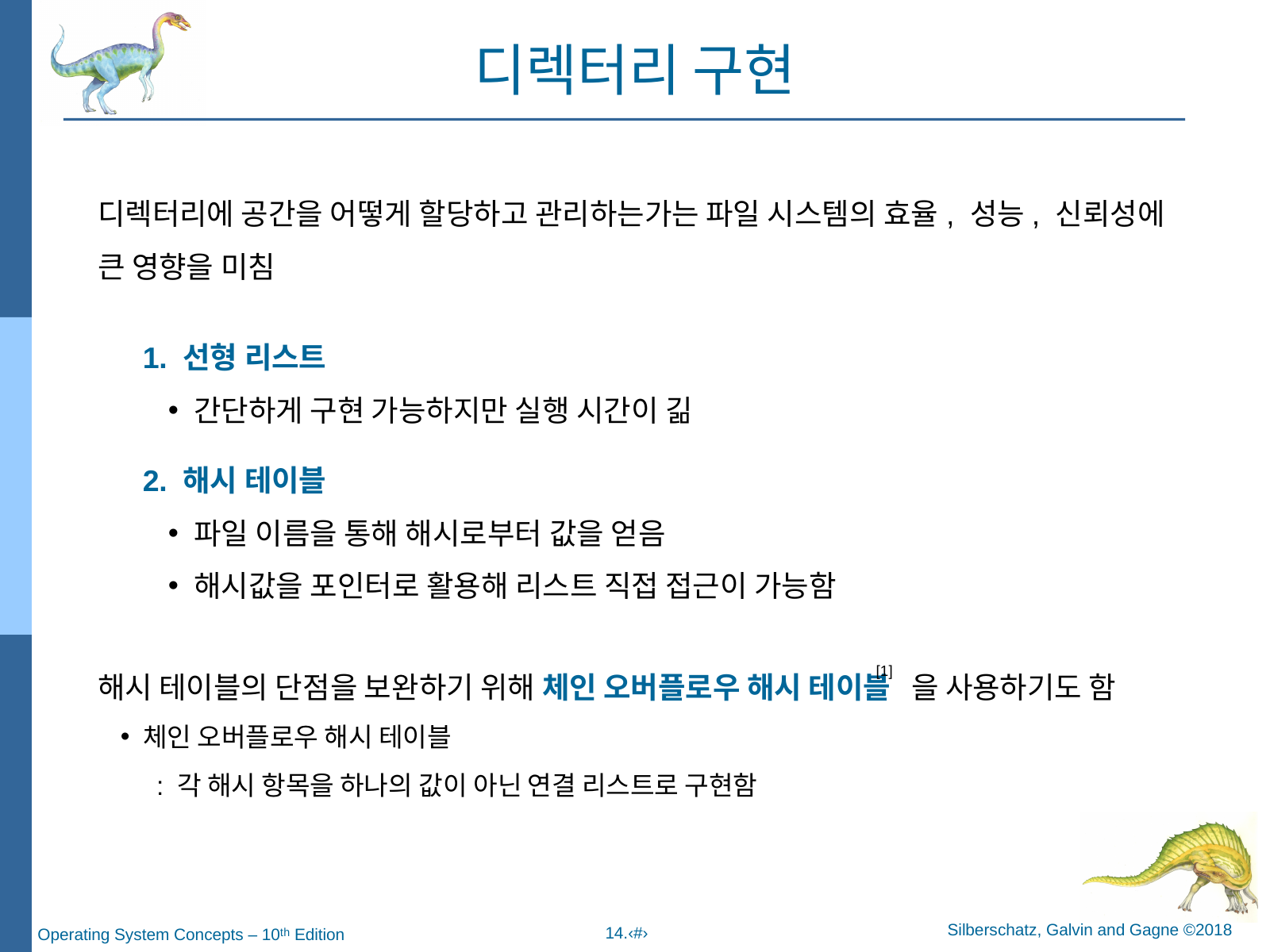

디렉터리 구현

디렉터리에 공간을 어떻게 할당하고 관리하는가는 파일 시스템의 효율, 성능, 신뢰성에
큰 영향을 미침

1. 선형 리스트
간단하게 구현 가능하지만 실행 시간이 긺
2. 해시 테이블
파일 이름을 통해 해시로부터 값을 얻음
해시값을 포인터로 활용해 리스트 직접 접근이 가능함

해시 테이블의 단점을 보완하기 위해 체인 오버플로우 해시 테이블   을 사용하기도 함
체인 오버플로우 해시 테이블
        : 각 해시 항목을 하나의 값이 아닌 연결 리스트로 구현함
[1]

Silberschatz, Galvin and Gagne ©2018
14.‹#›
Operating System Concepts – 10ᵗʰ Edition